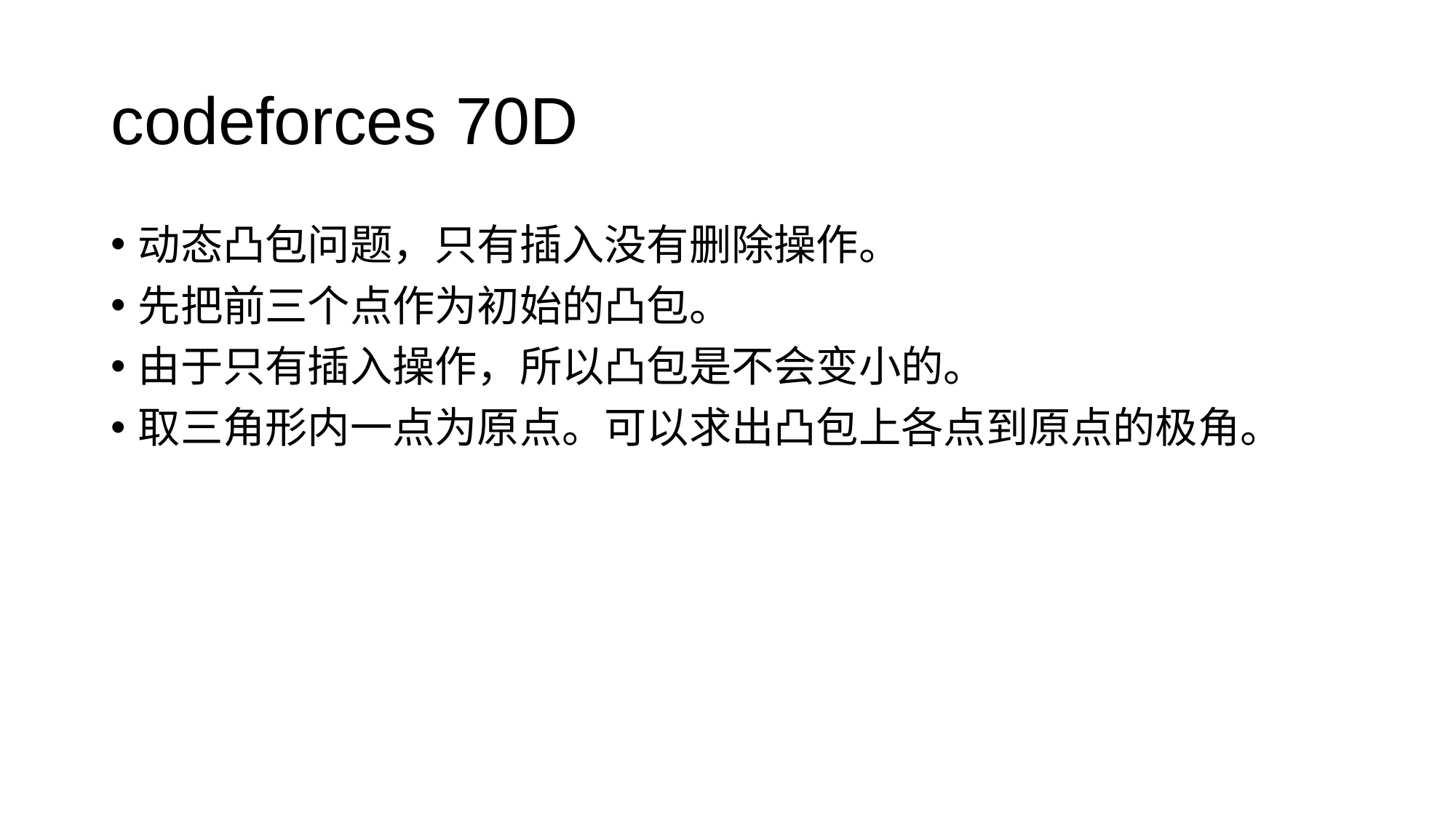

# codeforces 70D
动态凸包问题，只有插入没有删除操作。
先把前三个点作为初始的凸包。
由于只有插入操作，所以凸包是不会变小的。
取三角形内一点为原点。可以求出凸包上各点到原点的极角。